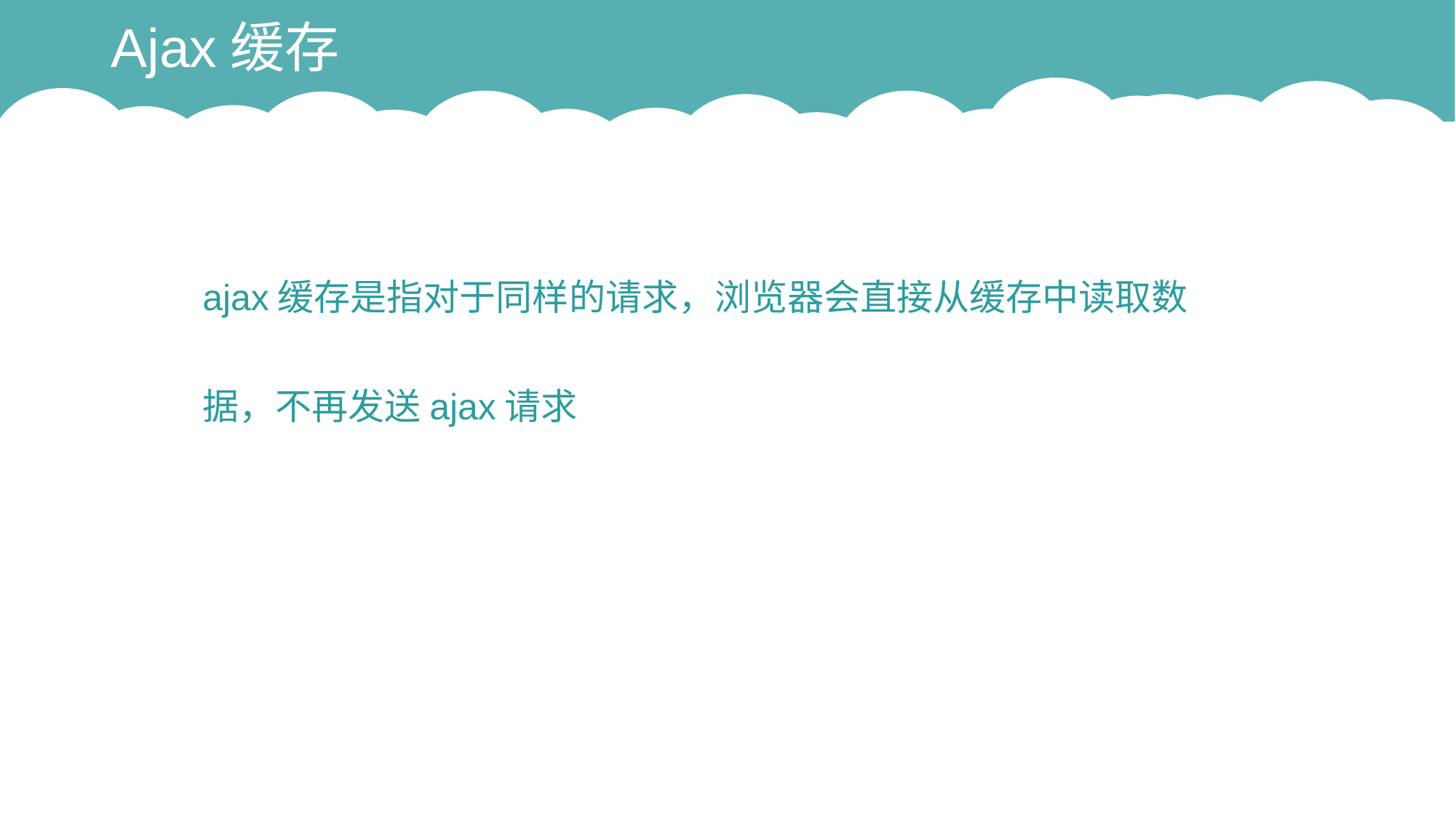

# Ajax缓存
ajax缓存是指对于同样的请求，浏览器会直接从缓存中读取数

据，不再发送ajax请求